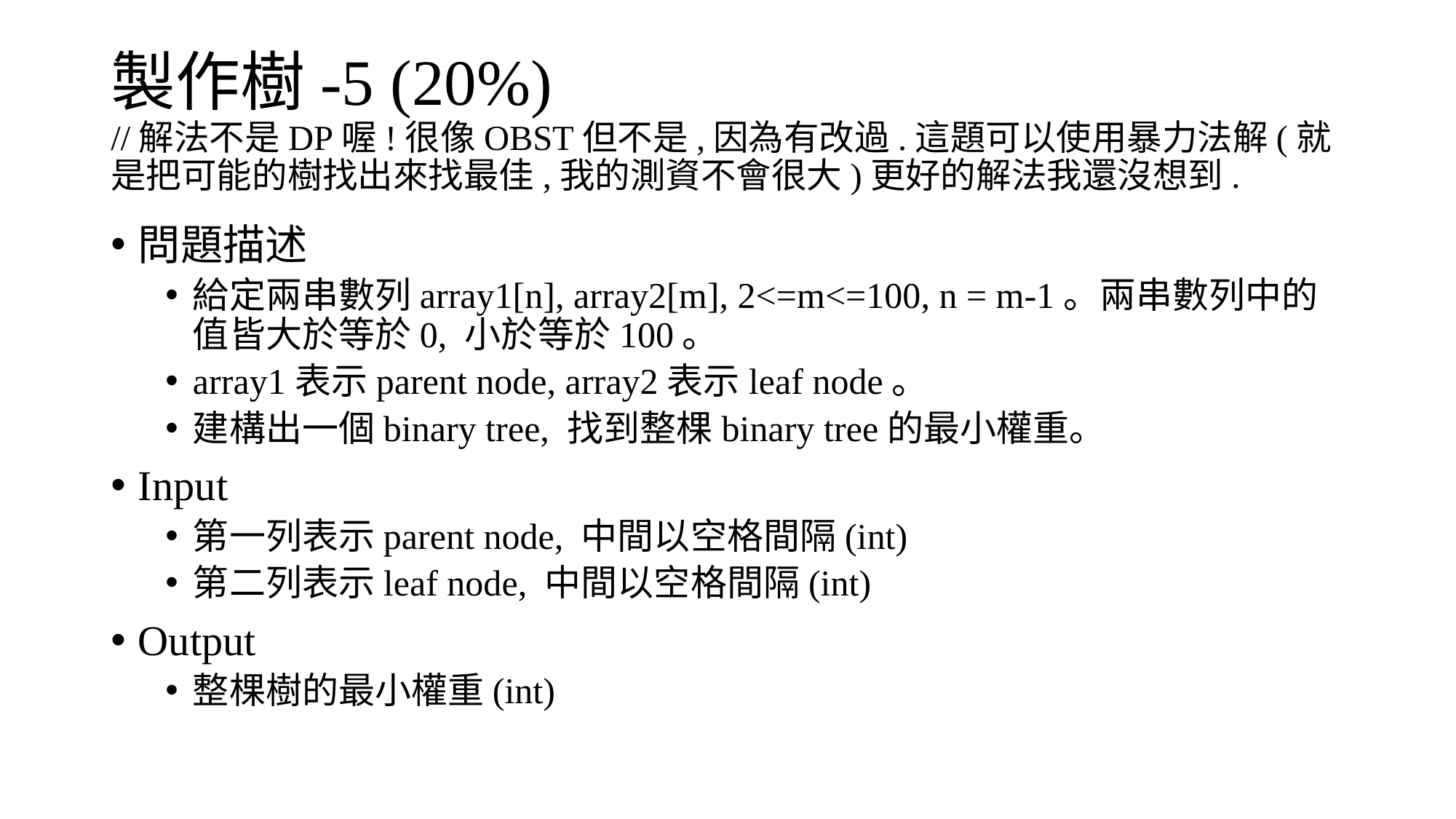

# 製作樹-5 (20%) //解法不是DP喔!很像OBST但不是,因為有改過.這題可以使用暴力法解(就是把可能的樹找出來找最佳,我的測資不會很大)更好的解法我還沒想到.
問題描述
給定兩串數列array1[n], array2[m], 2<=m<=100, n = m-1。兩串數列中的值皆大於等於0, 小於等於100。
array1表示parent node, array2表示leaf node。
建構出一個binary tree, 找到整棵binary tree的最小權重。
Input
第一列表示parent node, 中間以空格間隔(int)
第二列表示leaf node, 中間以空格間隔(int)
Output
整棵樹的最小權重(int)